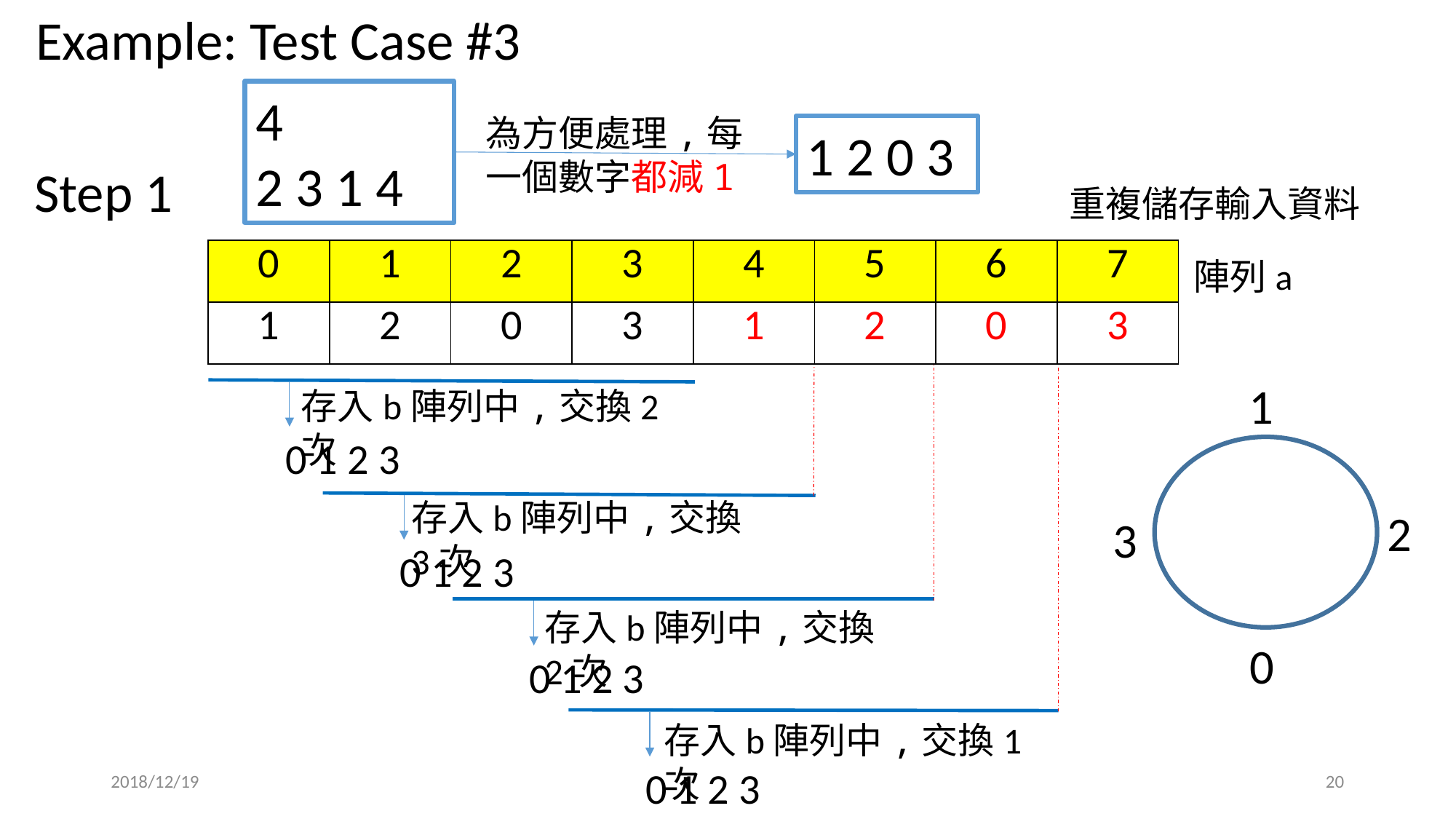

Example: Test Case #3
4
2 3 1 4
為方便處理,每一個數字都減1
1 2 0 3
Step 1
重複儲存輸入資料
| 0 | 1 | 2 | 3 | 4 | 5 | 6 | 7 |
| --- | --- | --- | --- | --- | --- | --- | --- |
| 1 | 2 | 0 | 3 | 1 | 2 | 0 | 3 |
陣列a
1
存入b陣列中,交換2次
0 1 2 3

存入b陣列中,交換3次
0 1 2 3
2
3
存入b陣列中,交換2次
0 1 2 3
0
存入b陣列中,交換1次
0 1 2 3
2018/12/19
20